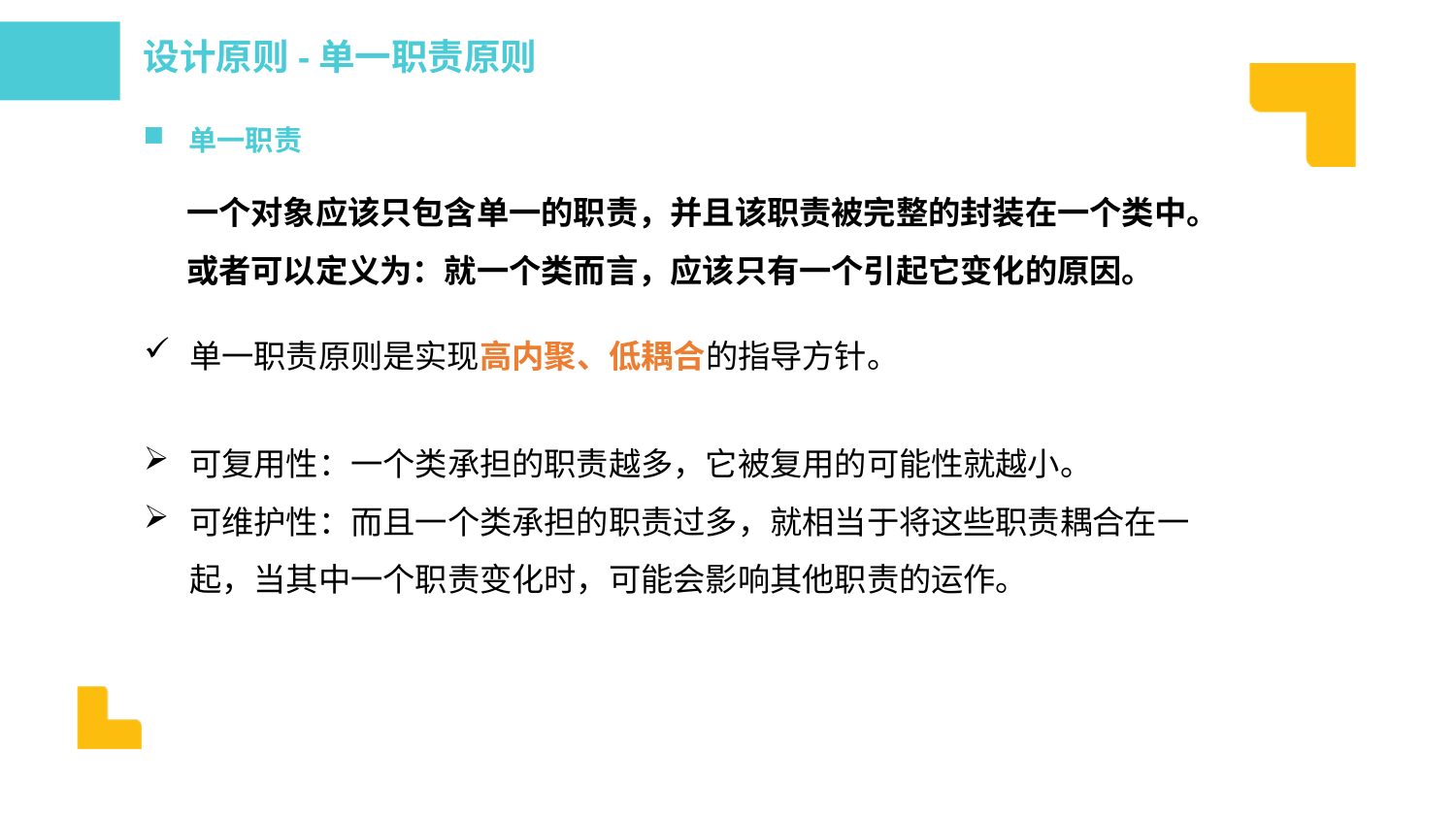

设计原则-单一职责原则
单一职责
一个对象应该只包含单一的职责，并且该职责被完整的封装在一个类中。
或者可以定义为：就一个类而言，应该只有一个引起它变化的原因。
单一职责原则是实现高内聚、低耦合的指导方针。
可复用性：一个类承担的职责越多，它被复用的可能性就越小。
可维护性：而且一个类承担的职责过多，就相当于将这些职责耦合在一起，当其中一个职责变化时，可能会影响其他职责的运作。